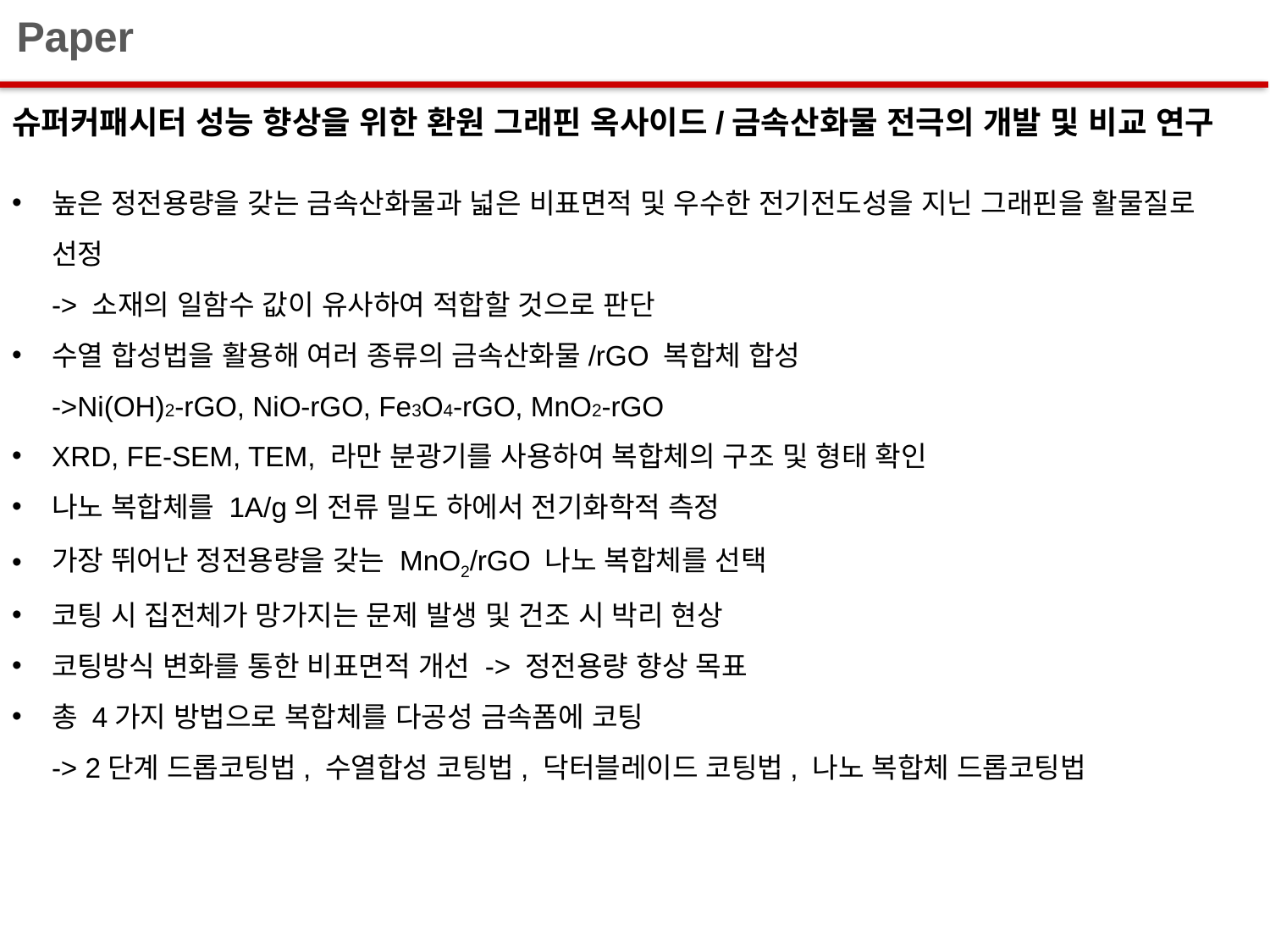

# Paper
슈퍼커패시터 성능 향상을 위한 환원 그래핀 옥사이드/금속산화물 전극의 개발 및 비교 연구
높은 정전용량을 갖는 금속산화물과 넓은 비표면적 및 우수한 전기전도성을 지닌 그래핀을 활물질로 선정
-> 소재의 일함수 값이 유사하여 적합할 것으로 판단
수열 합성법을 활용해 여러 종류의 금속산화물/rGO 복합체 합성
->Ni(OH)2-rGO, NiO-rGO, Fe3O4-rGO, MnO2-rGO
XRD, FE-SEM, TEM, 라만 분광기를 사용하여 복합체의 구조 및 형태 확인
나노 복합체를 1A/g의 전류 밀도 하에서 전기화학적 측정
가장 뛰어난 정전용량을 갖는 MnO2/rGO 나노 복합체를 선택
코팅 시 집전체가 망가지는 문제 발생 및 건조 시 박리 현상
코팅방식 변화를 통한 비표면적 개선 -> 정전용량 향상 목표
총 4가지 방법으로 복합체를 다공성 금속폼에 코팅
-> 2단계 드롭코팅법, 수열합성 코팅법, 닥터블레이드 코팅법, 나노 복합체 드롭코팅법